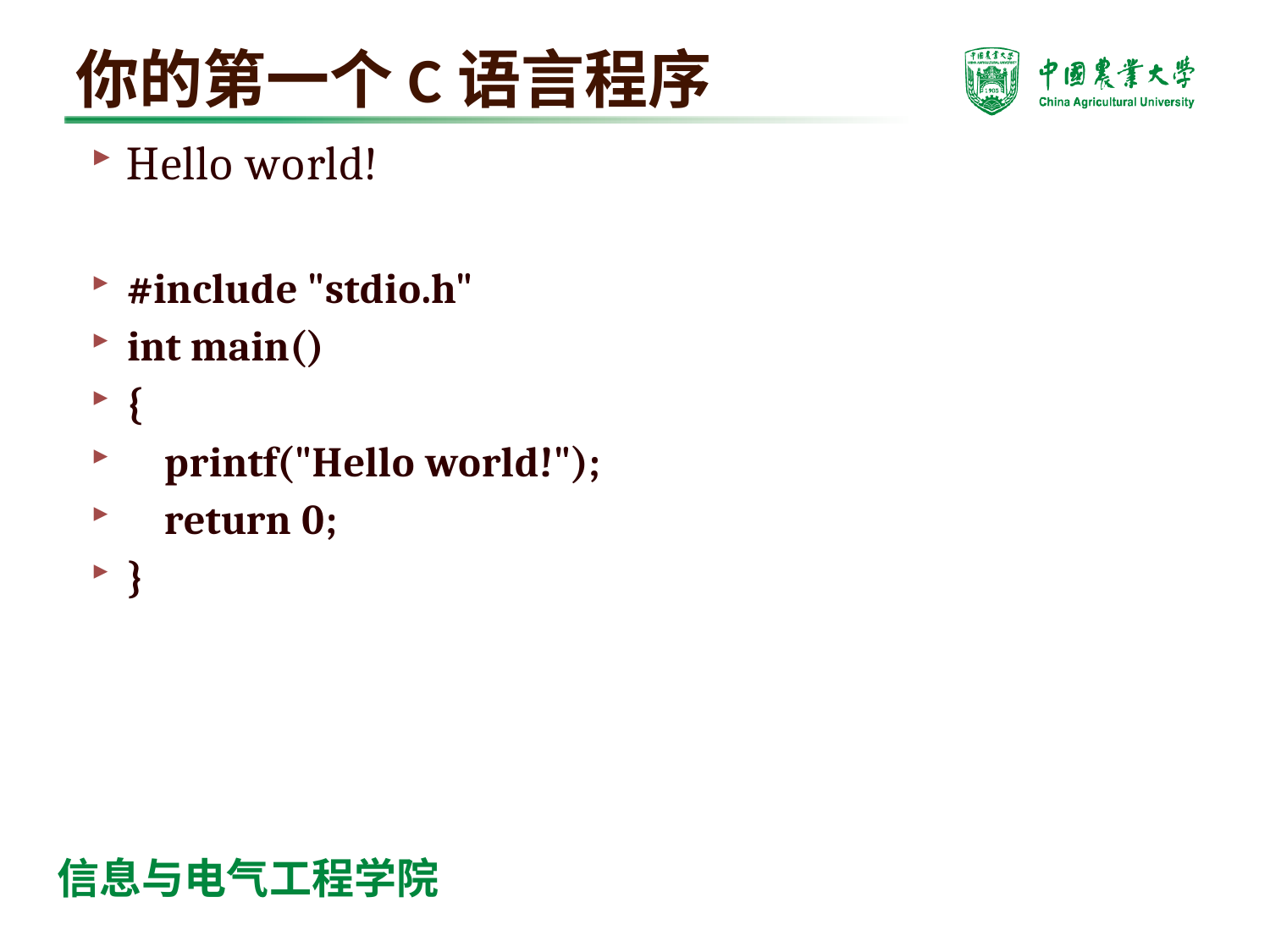

# 你的第一个C语言程序
Hello world!

#include "stdio.h"
int main()
{
    printf("Hello world!");
    return 0;
}